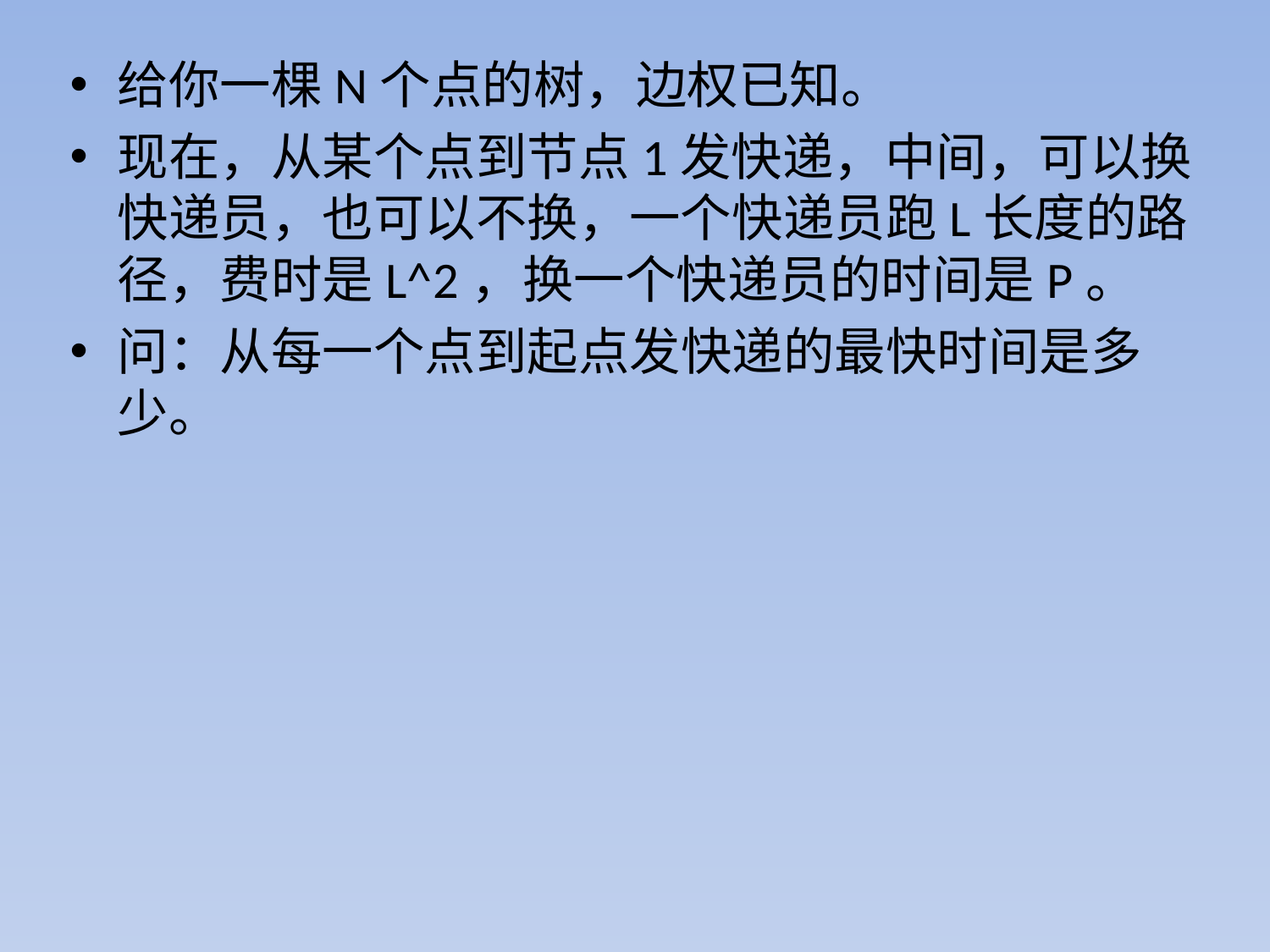

给你一棵N个点的树，边权已知。
现在，从某个点到节点1发快递，中间，可以换快递员，也可以不换，一个快递员跑L长度的路径，费时是L^2，换一个快递员的时间是P。
问：从每一个点到起点发快递的最快时间是多少。